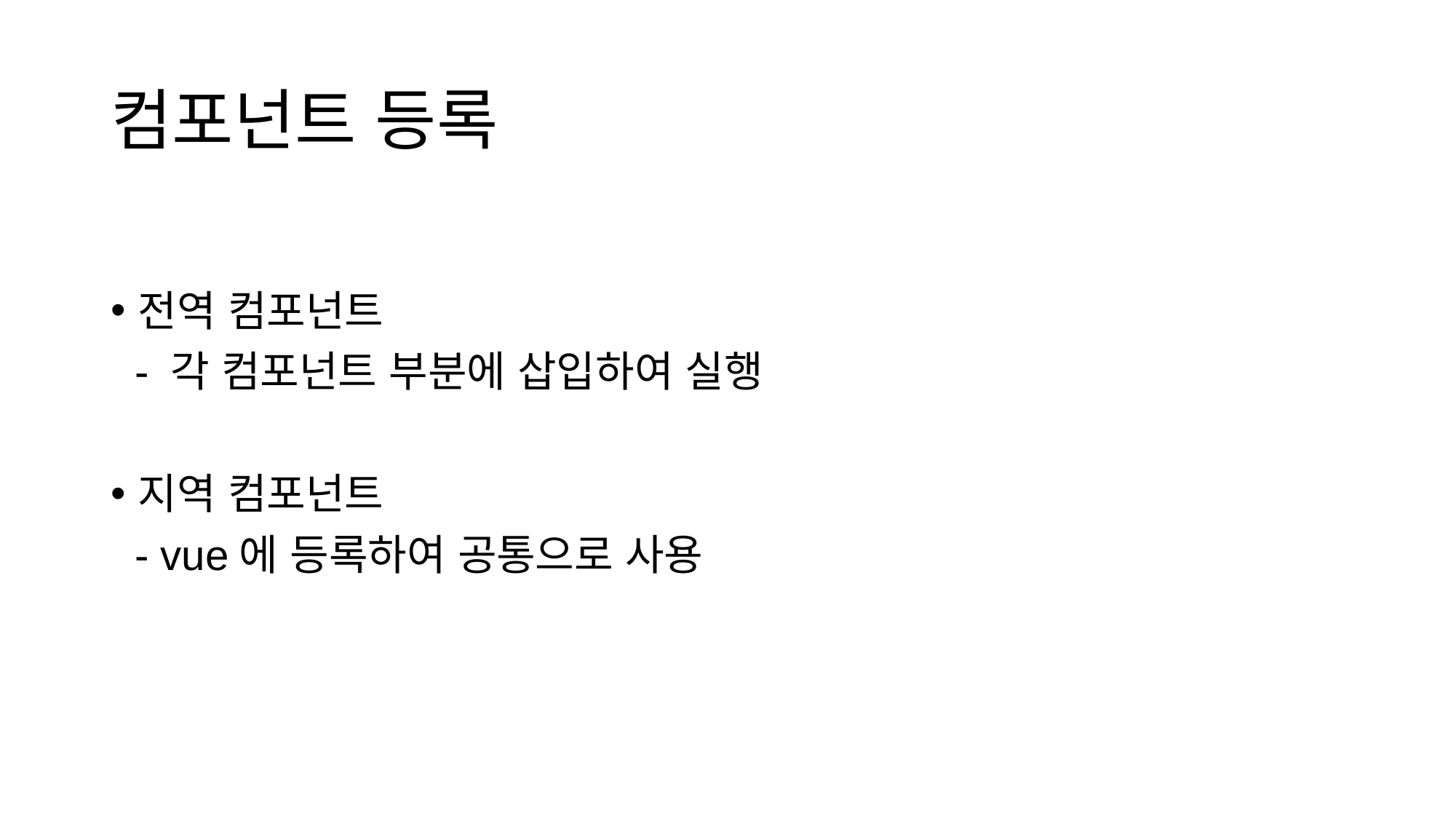

# 컴포넌트 등록

전역 컴포넌트
  - 각 컴포넌트 부분에 삽입하여 실행

지역 컴포넌트
  - vue에 등록하여 공통으로 사용